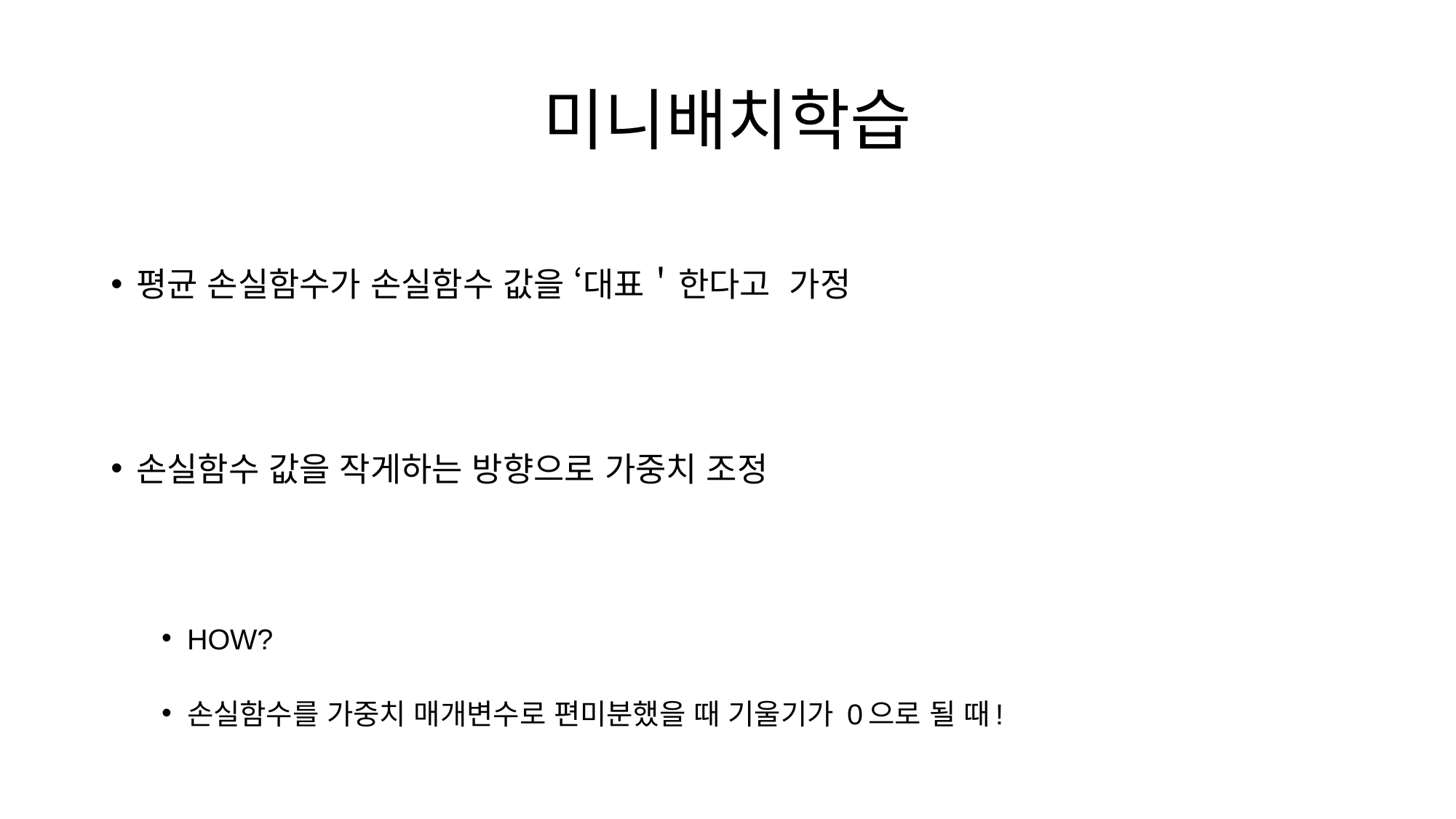

# 미니배치학습
평균 손실함수가 손실함수 값을 ‘대표＇한다고  가정

손실함수 값을 작게하는 방향으로 가중치 조정

HOW?
손실함수를 가중치 매개변수로 편미분했을 때 기울기가 0으로 될 때!